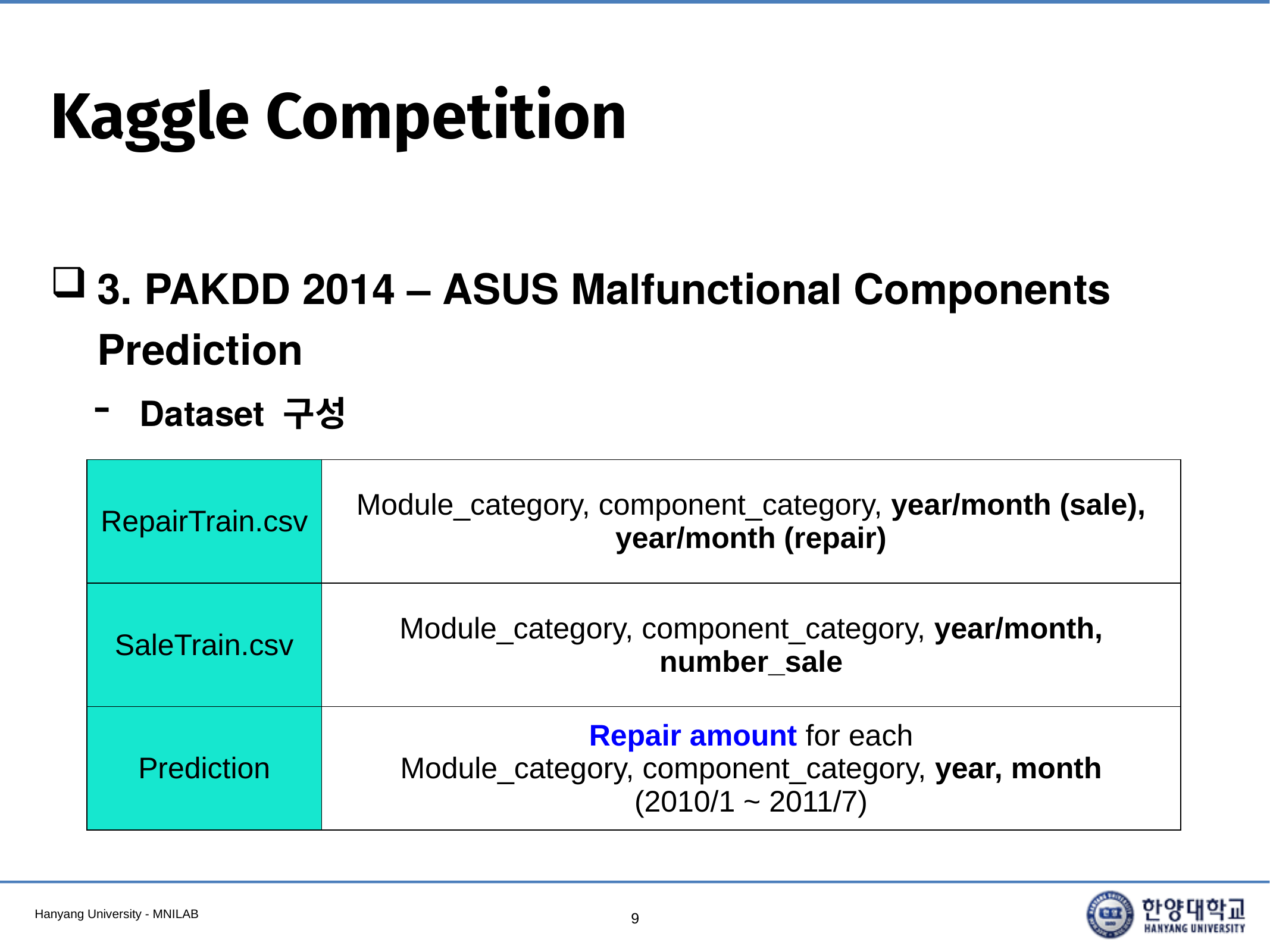

# Kaggle Competition
3. PAKDD 2014 – ASUS Malfunctional Components Prediction
Dataset 구성
| RepairTrain.csv | Module\_category, component\_category, year/month (sale), year/month (repair) |
| --- | --- |
| SaleTrain.csv | Module\_category, component\_category, year/month, number\_sale |
| Prediction | Repair amount for each Module\_category, component\_category, year, month (2010/1 ~ 2011/7) |
9